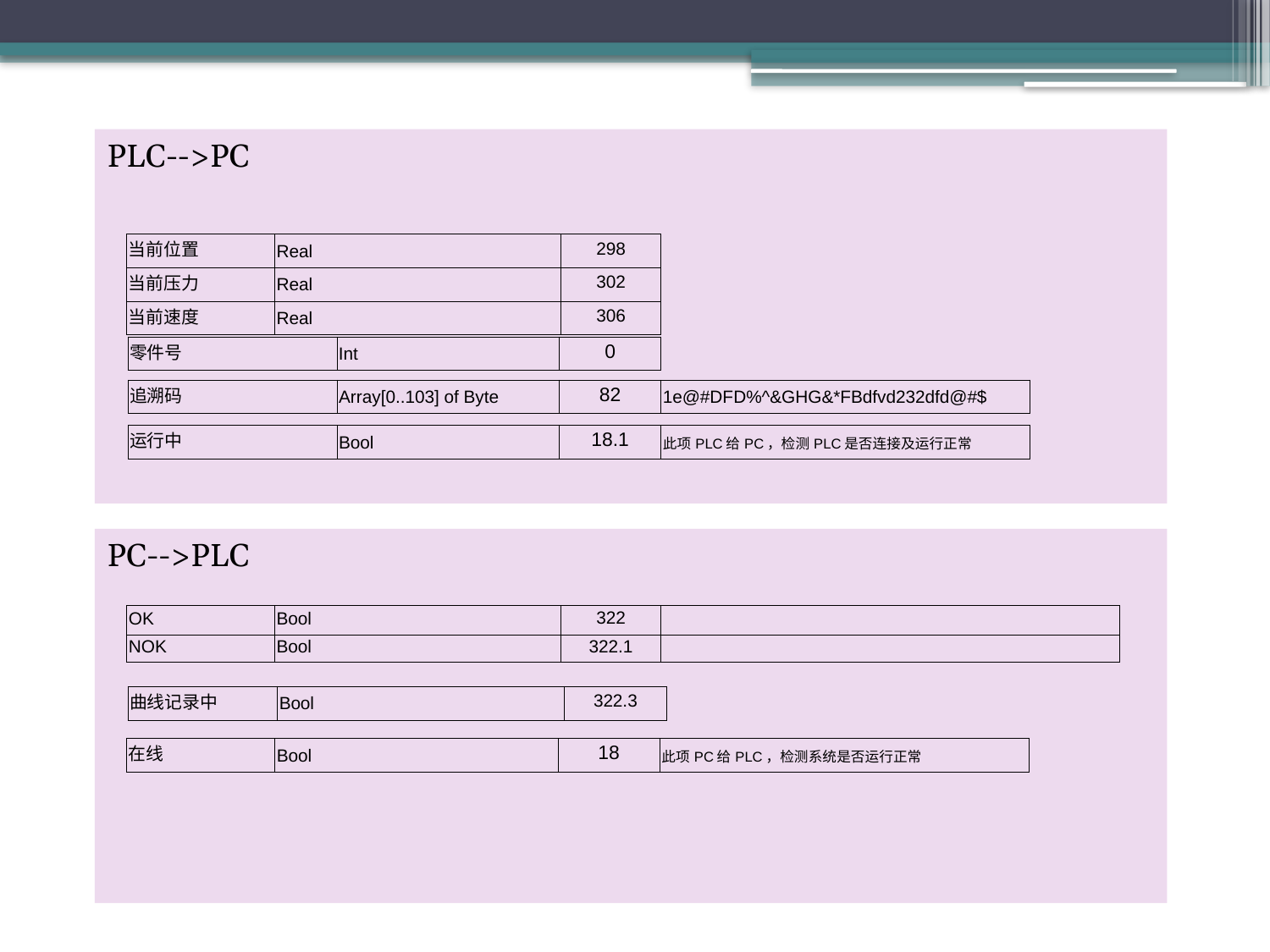

PLC-->PC
| 当前位置 | Real | 298 |
| --- | --- | --- |
| 当前压力 | Real | 302 |
| 当前速度 | Real | 306 |
| 零件号 | Int | 0 |
| --- | --- | --- |
| 追溯码 | Array[0..103] of Byte | 82 | 1e@#DFD%^&GHG&\*FBdfvd232dfd@#$ |
| --- | --- | --- | --- |
| 运行中 | Bool | 18.1 | 此项PLC给PC，检测PLC是否连接及运行正常 |
| --- | --- | --- | --- |
PC-->PLC
| OK | Bool | 322 |  |
| --- | --- | --- | --- |
| NOK | Bool | 322.1 |  |
| 曲线记录中 | Bool | 322.3 |
| --- | --- | --- |
| 在线 | Bool | 18 | 此项PC给PLC，检测系统是否运行正常 |
| --- | --- | --- | --- |